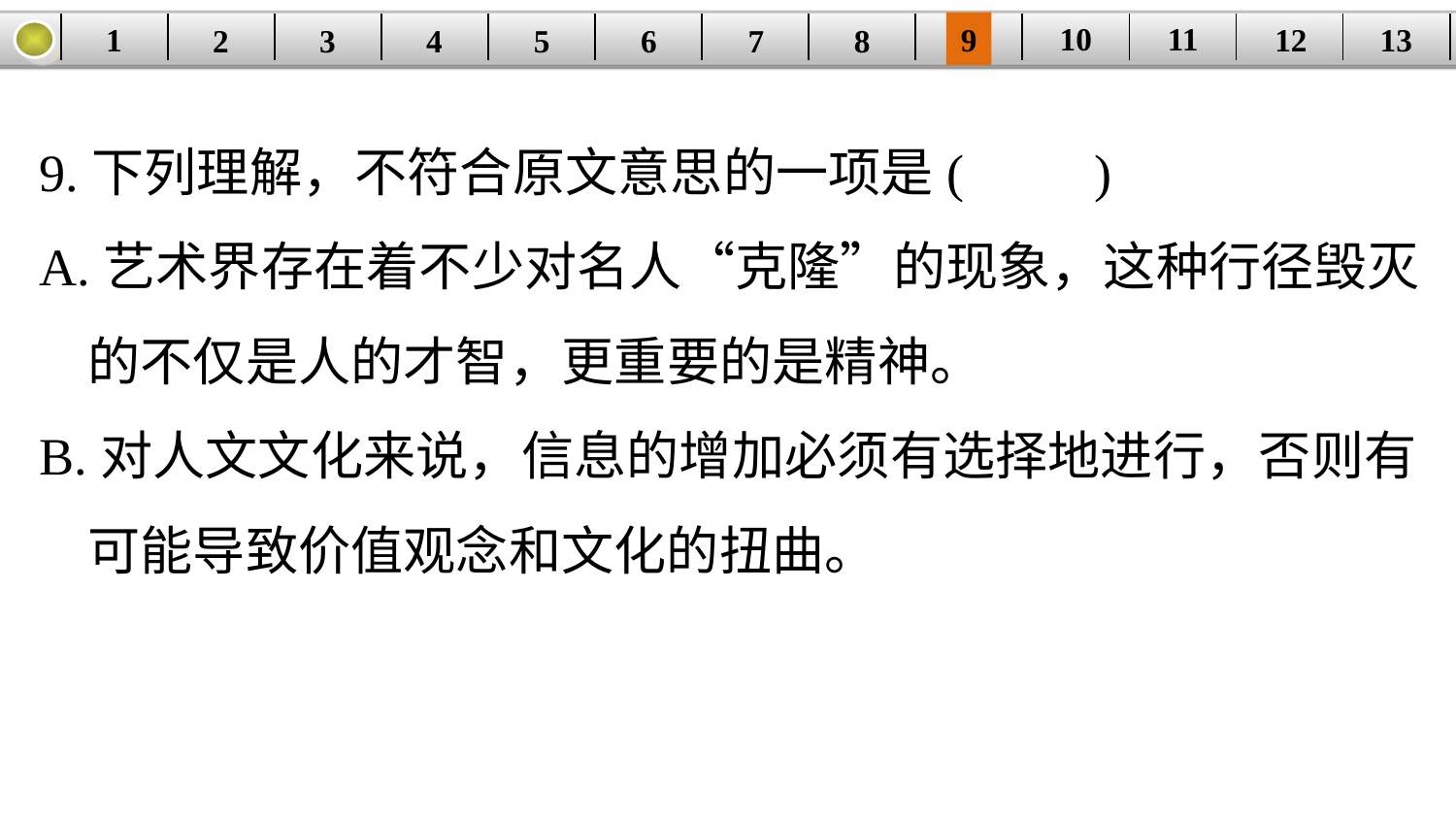

10

11
12
9
13
1
3
4
5
6
8
2
|  |  |  |  |  |  |  |  |  |  |  |  |  |
| --- | --- | --- | --- | --- | --- | --- | --- | --- | --- | --- | --- | --- |
7

9.下列理解，不符合原文意思的一项是(　　)
A.艺术界存在着不少对名人“克隆”的现象，这种行径毁灭
   的不仅是人的才智，更重要的是精神。
B.对人文文化来说，信息的增加必须有选择地进行，否则有
   可能导致价值观念和文化的扭曲。